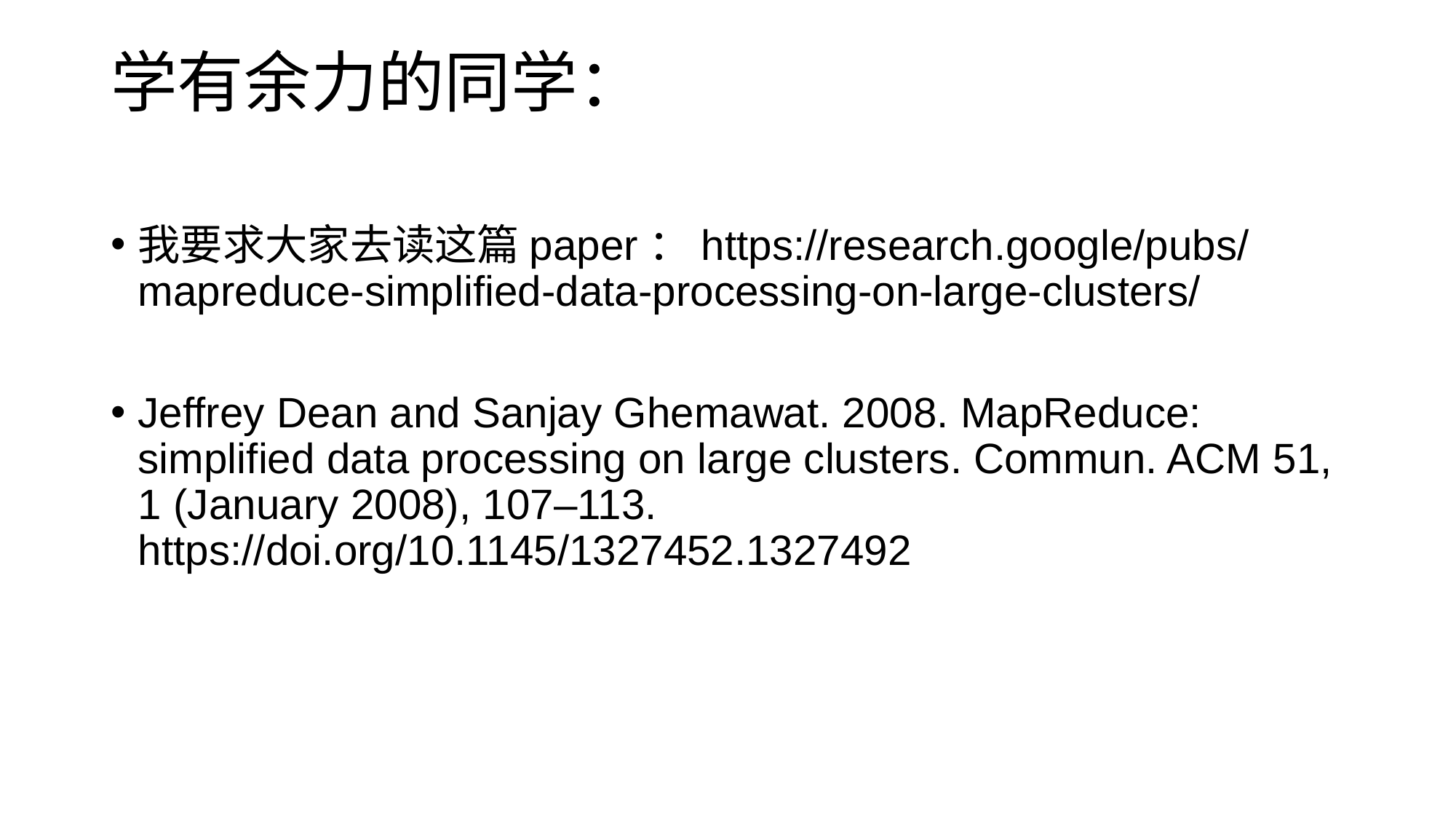

# 学有余力的同学：
我要求大家去读这篇paper：https://research.google/pubs/mapreduce-simplified-data-processing-on-large-clusters/

Jeffrey Dean and Sanjay Ghemawat. 2008. MapReduce: simplified data processing on large clusters. Commun. ACM 51, 1 (January 2008), 107–113. https://doi.org/10.1145/1327452.1327492